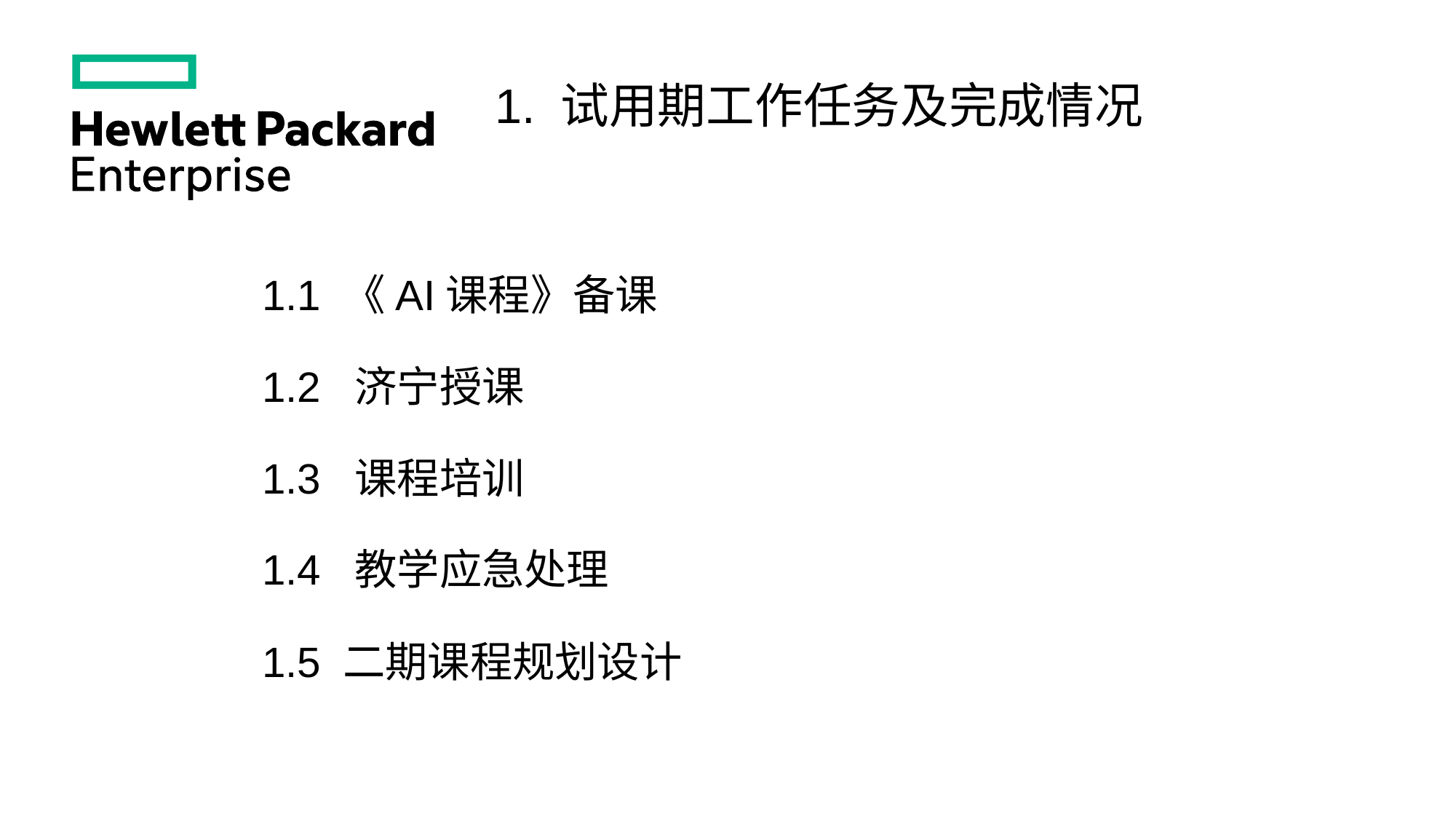

1. 试用期工作任务及完成情况
1.1 《AI课程》备课

1.2  济宁授课

1.3  课程培训

1.4  教学应急处理

1.5 二期课程规划设计

3